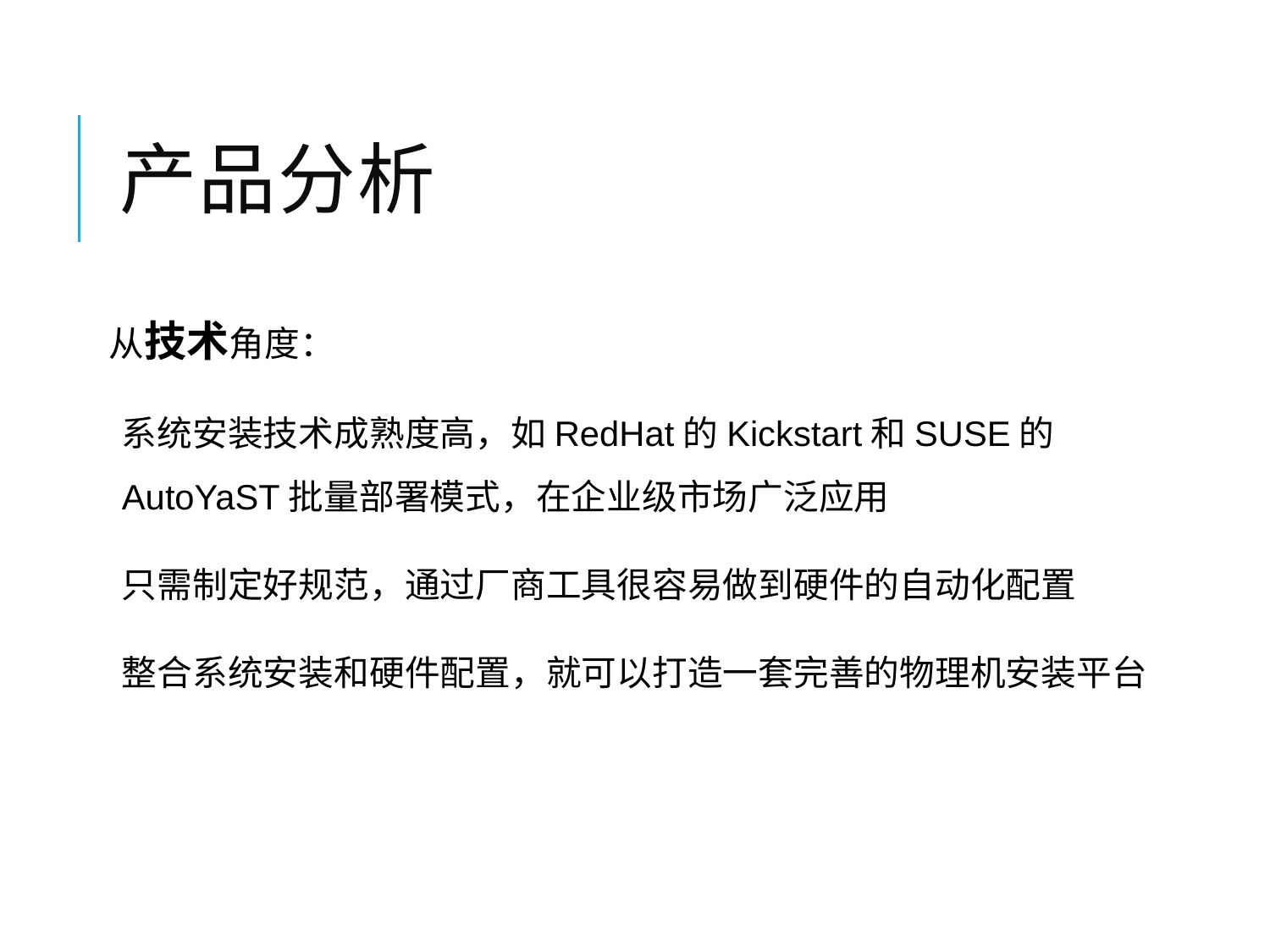

# 产品分析
从技术角度：
系统安装技术成熟度高，如RedHat的Kickstart和SUSE的AutoYaST批量部署模式，在企业级市场广泛应用
只需制定好规范，通过厂商工具很容易做到硬件的自动化配置
整合系统安装和硬件配置，就可以打造一套完善的物理机安装平台